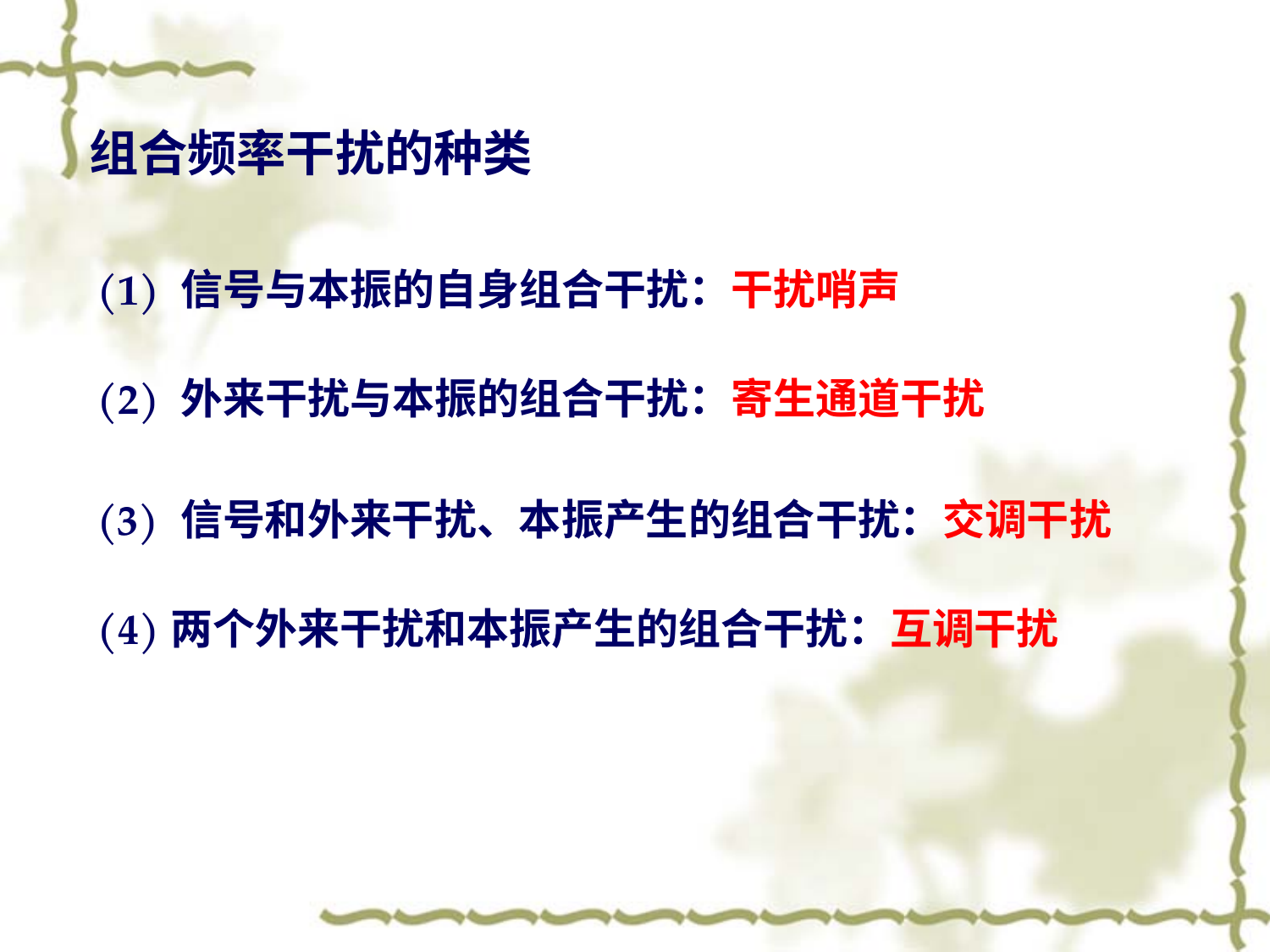

组合频率干扰的种类
(1) 信号与本振的自身组合干扰：干扰哨声
(2) 外来干扰与本振的组合干扰：寄生通道干扰
(3) 信号和外来干扰、本振产生的组合干扰：交调干扰
(4)两个外来干扰和本振产生的组合干扰：互调干扰